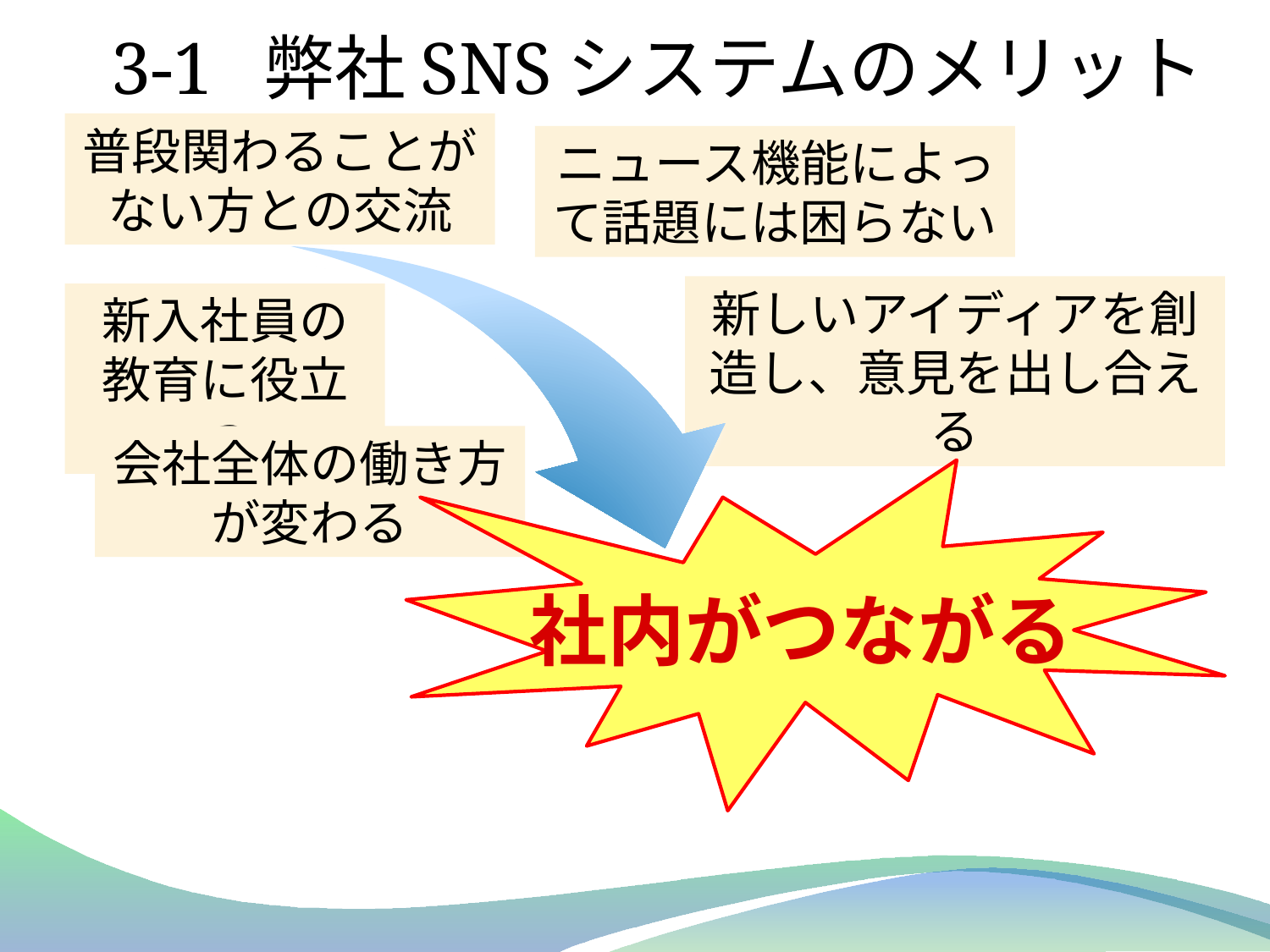

# 3-1  弊社SNSシステムのメリット

普段関わることがない方との交流
ニュース機能によって話題には困らない

新しいアイディアを創造し、意見を出し合える
新入社員の教育に役立つ
会社全体の働き方が変わる

社内がつながる